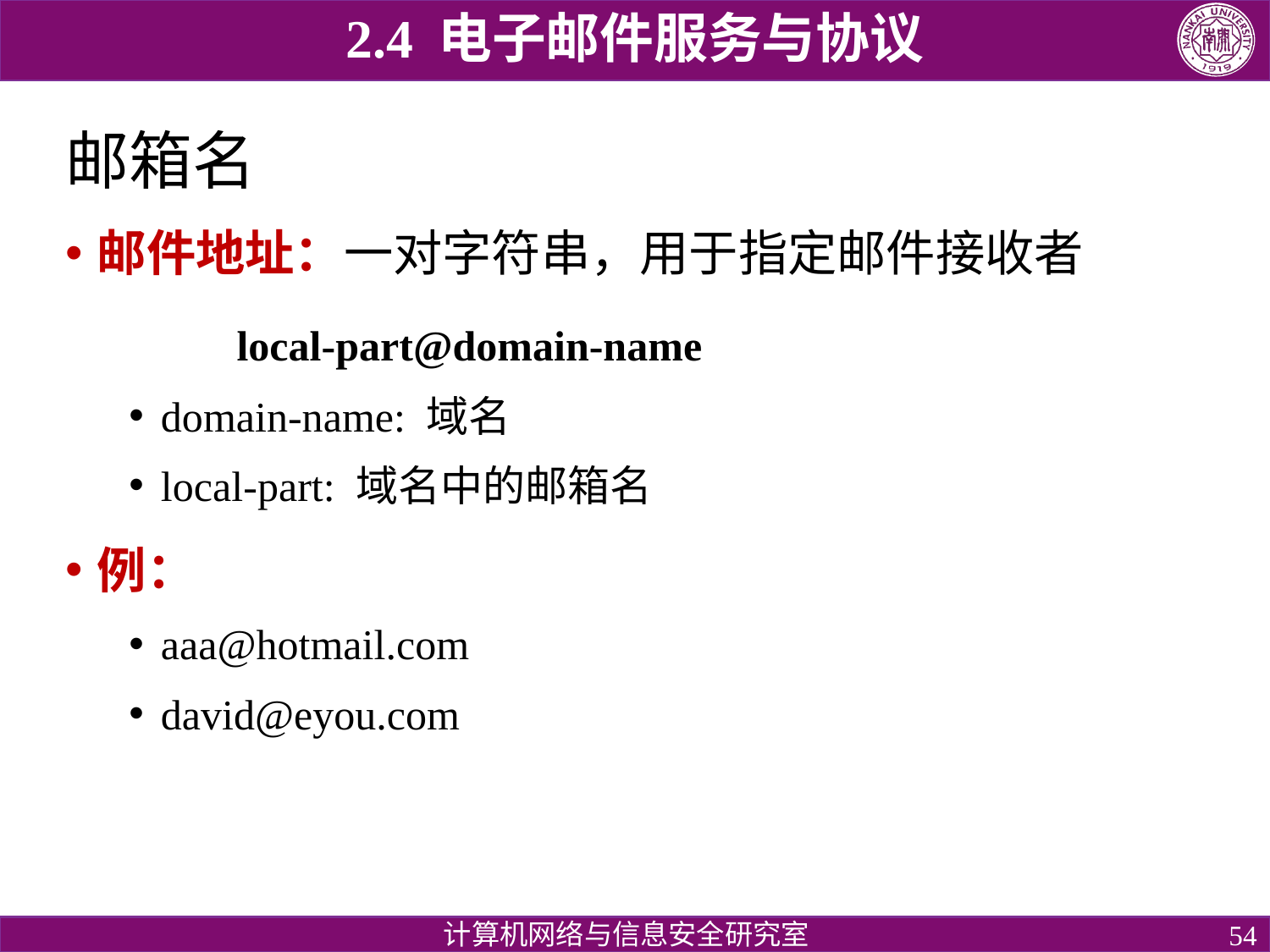

2.4 电子邮件服务与协议
# 邮箱名
邮件地址：一对字符串，用于指定邮件接收者
		 local-part@domain-name
domain-name: 域名
local-part: 域名中的邮箱名
例：
aaa@hotmail.com
david@eyou.com